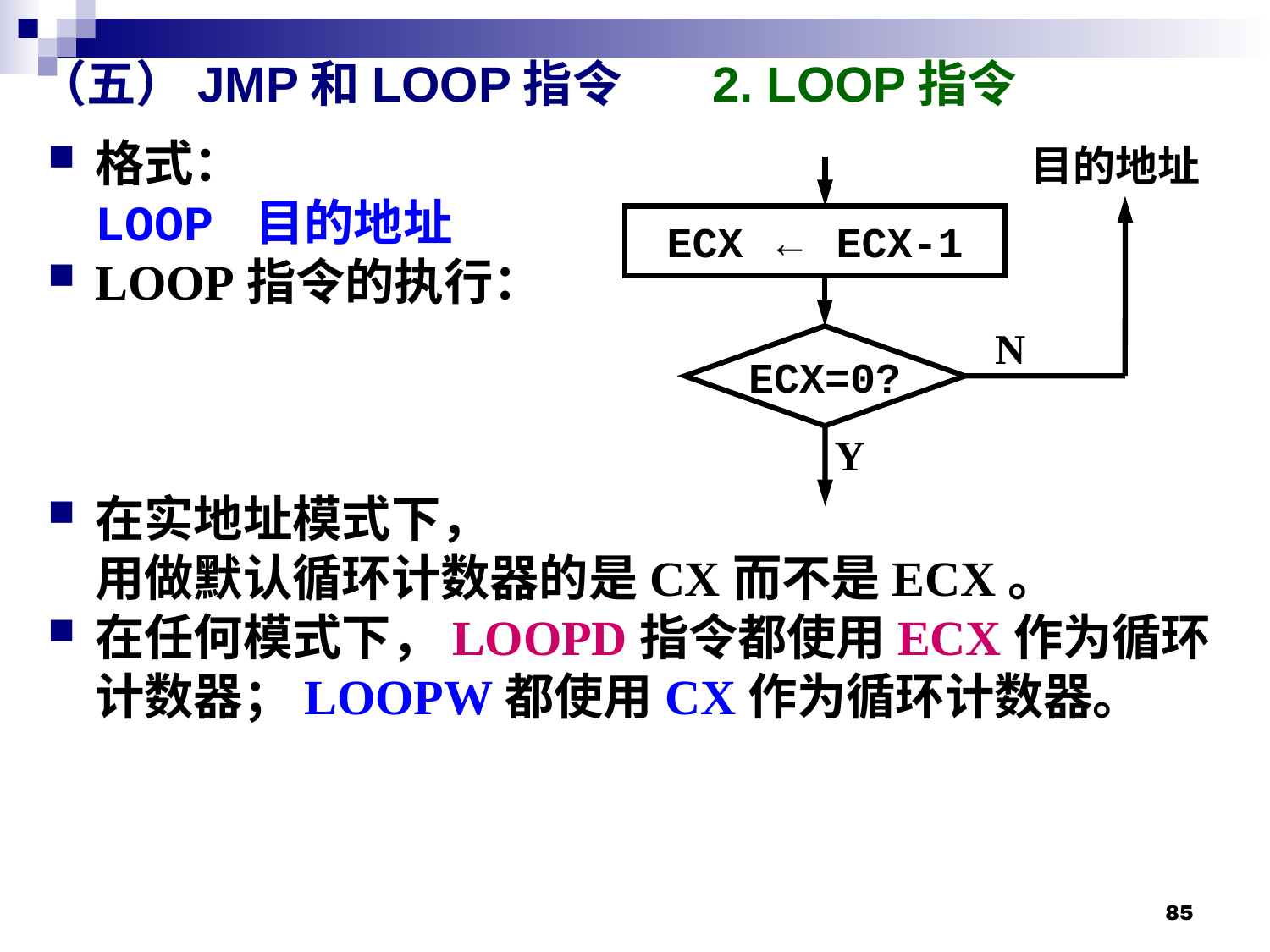

# （五）JMP和LOOP指令       2. LOOP指令
格式：
LOOP 目的地址
LOOP指令的执行：

在实地址模式下，
用做默认循环计数器的是CX而不是ECX。
在任何模式下，LOOPD指令都使用ECX作为循环计数器；LOOPW都使用CX作为循环计数器。
目的地址

ECX ← ECX-1

N
ECX=0?

Y

85